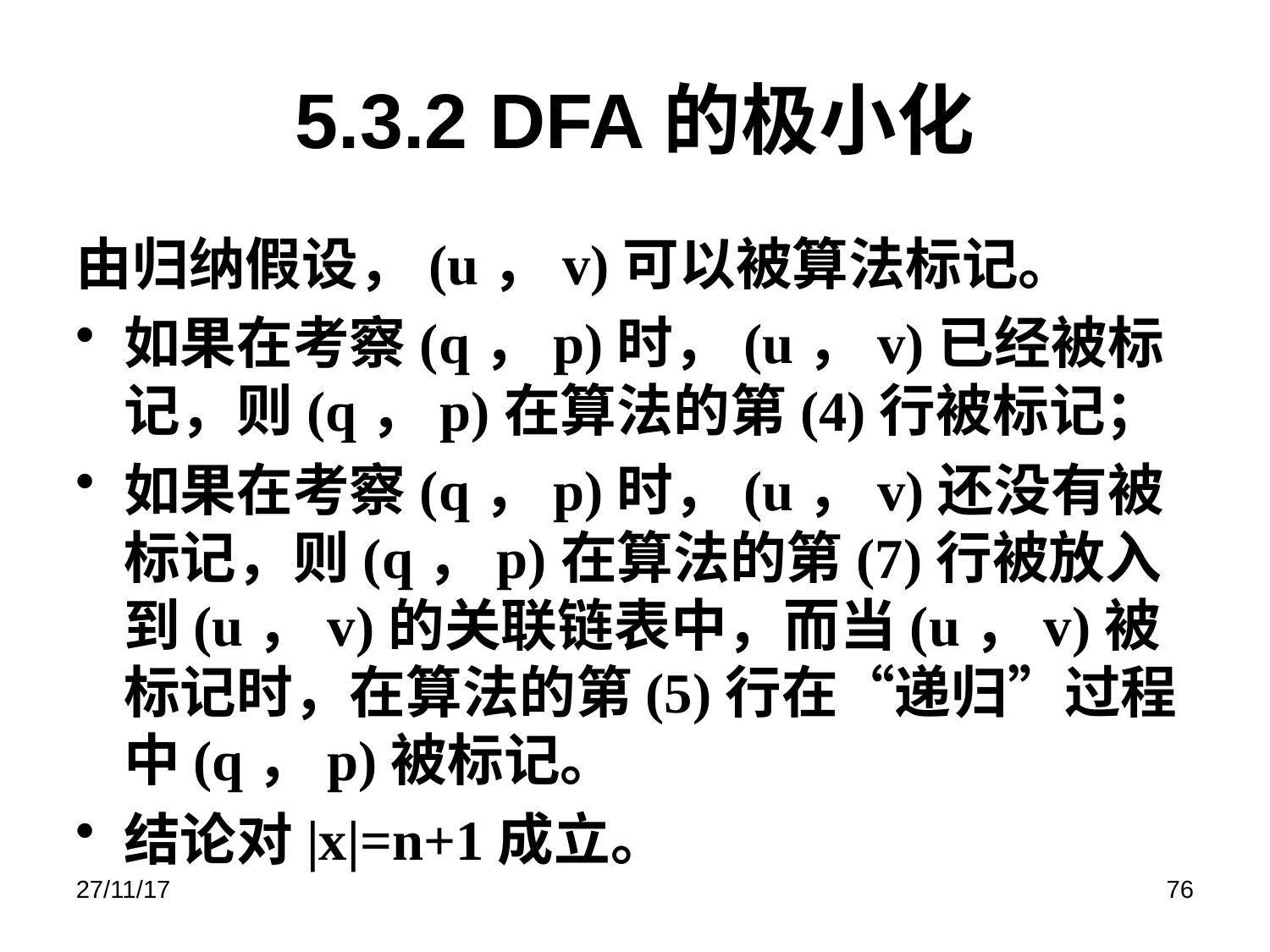

# 5.3.2 DFA的极小化
由归纳假设，(u，v)可以被算法标记。
如果在考察(q，p)时，(u，v)已经被标记，则(q，p)在算法的第(4)行被标记；
如果在考察(q，p)时，(u，v)还没有被标记，则(q，p)在算法的第(7)行被放入到(u，v)的关联链表中，而当(u，v)被标记时，在算法的第(5)行在“递归”过程中(q，p)被标记。
结论对|x|=n+1成立。
27/11/17
76